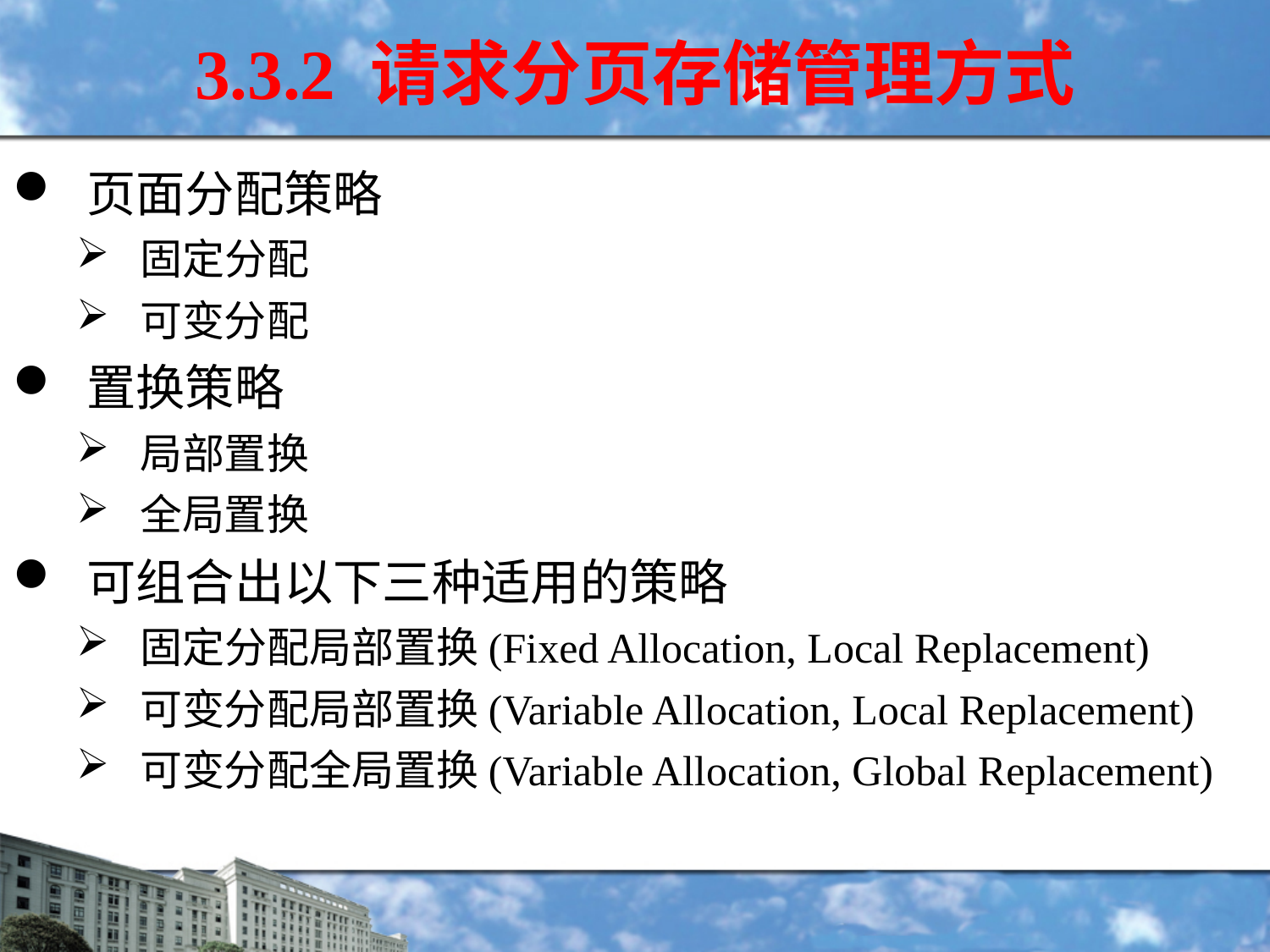

3.3.2 请求分页存储管理方式
页面分配策略
固定分配
可变分配
置换策略
局部置换
全局置换
可组合出以下三种适用的策略
固定分配局部置换(Fixed Allocation, Local Replacement)
可变分配局部置换(Variable Allocation, Local Replacement)
可变分配全局置换(Variable Allocation, Global Replacement)